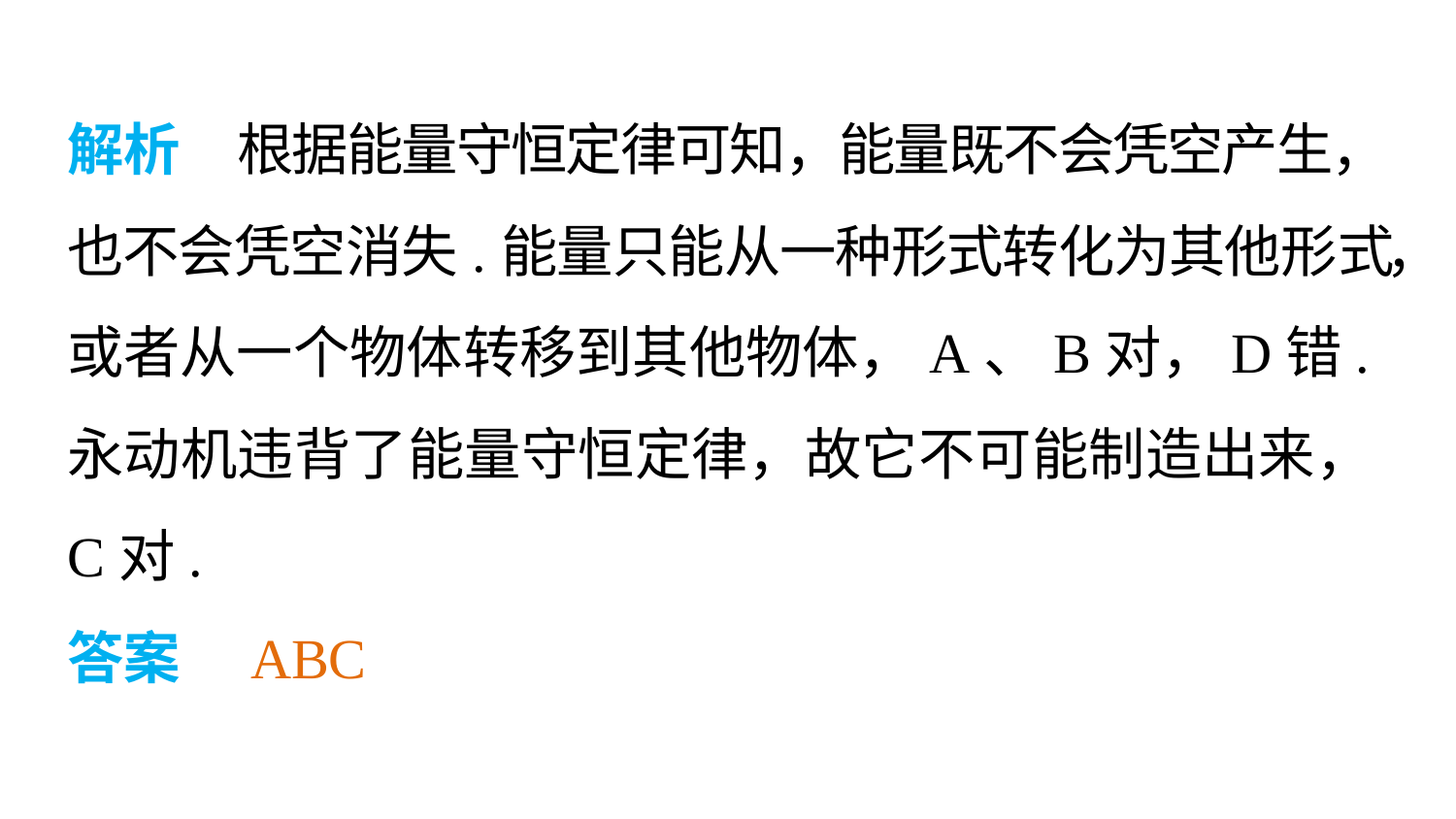

解析　根据能量守恒定律可知，能量既不会凭空产生，也不会凭空消失.能量只能从一种形式转化为其他形式，或者从一个物体转移到其他物体，A、B对，D错.
永动机违背了能量守恒定律，故它不可能制造出来，C对.
答案　ABC